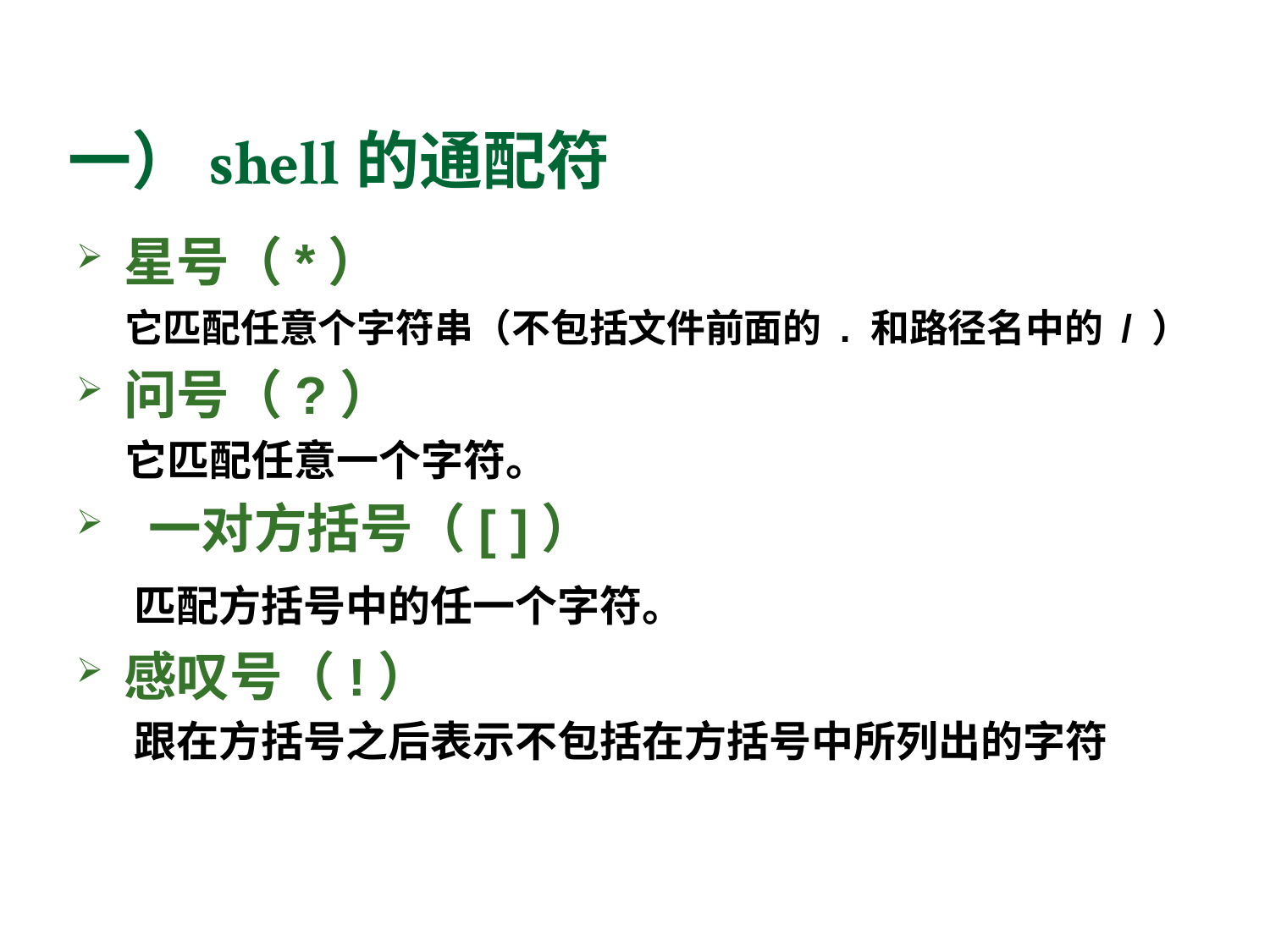

# 一）shell的通配符
星号（*）
    它匹配任意个字符串（不包括文件前面的 . 和路径名中的 / ）
问号（?）
    它匹配任意一个字符。
 一对方括号（[ ]）
     匹配方括号中的任一个字符。
感叹号（!）
     跟在方括号之后表示不包括在方括号中所列出的字符